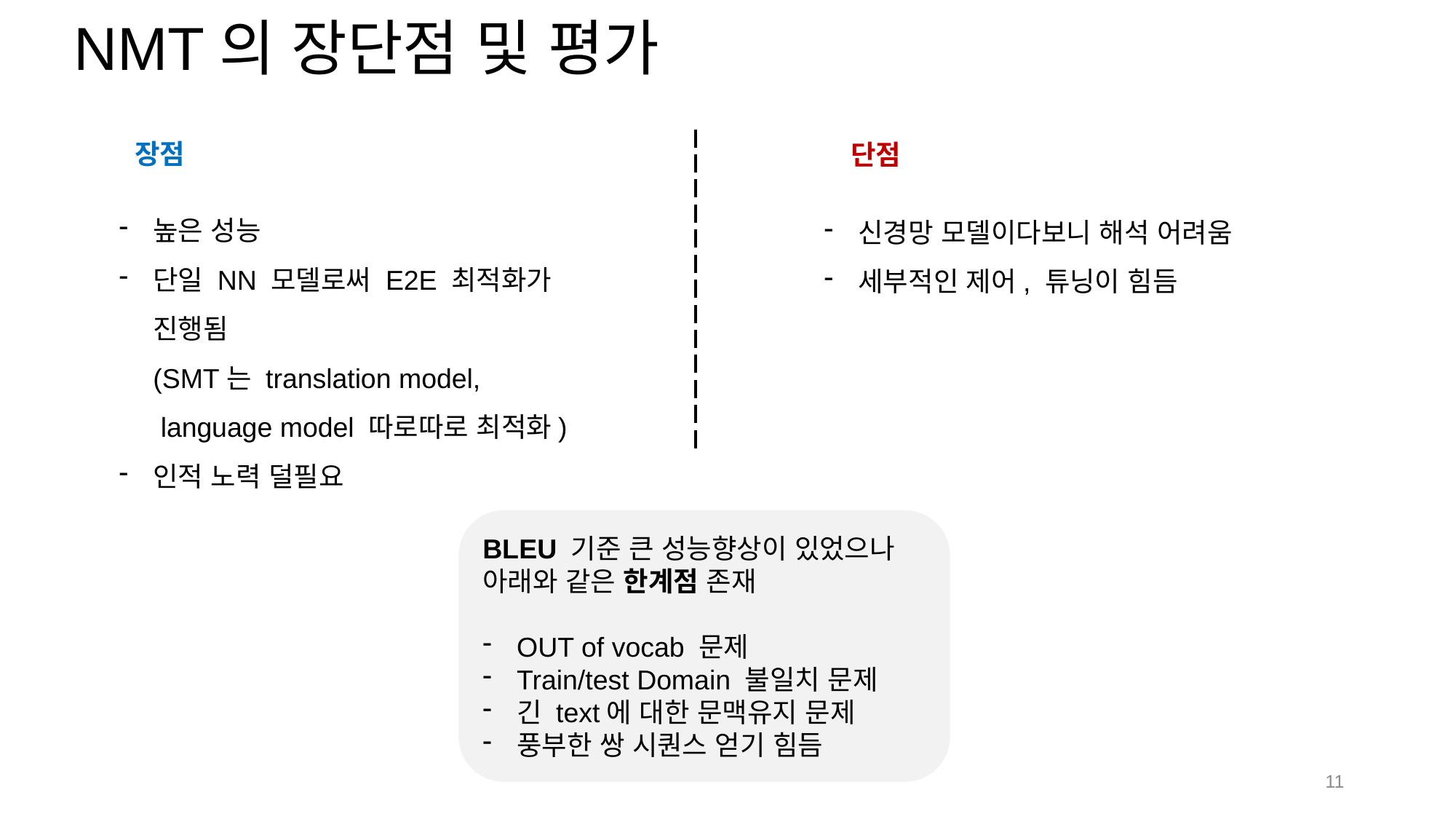

# NMT의 장단점 및 평가
장점
단점

높은 성능
단일 NN 모델로써 E2E 최적화가 진행됨
(SMT는 translation model,
 language model 따로따로 최적화)
인적 노력 덜필요
신경망 모델이다보니 해석 어려움
세부적인 제어, 튜닝이 힘듬
BLEU 기준 큰 성능향상이 있었으나
아래와 같은 한계점 존재

OUT of vocab 문제
Train/test Domain 불일치 문제
긴 text에 대한 문맥유지 문제
풍부한 쌍 시퀀스 얻기 힘듬

11